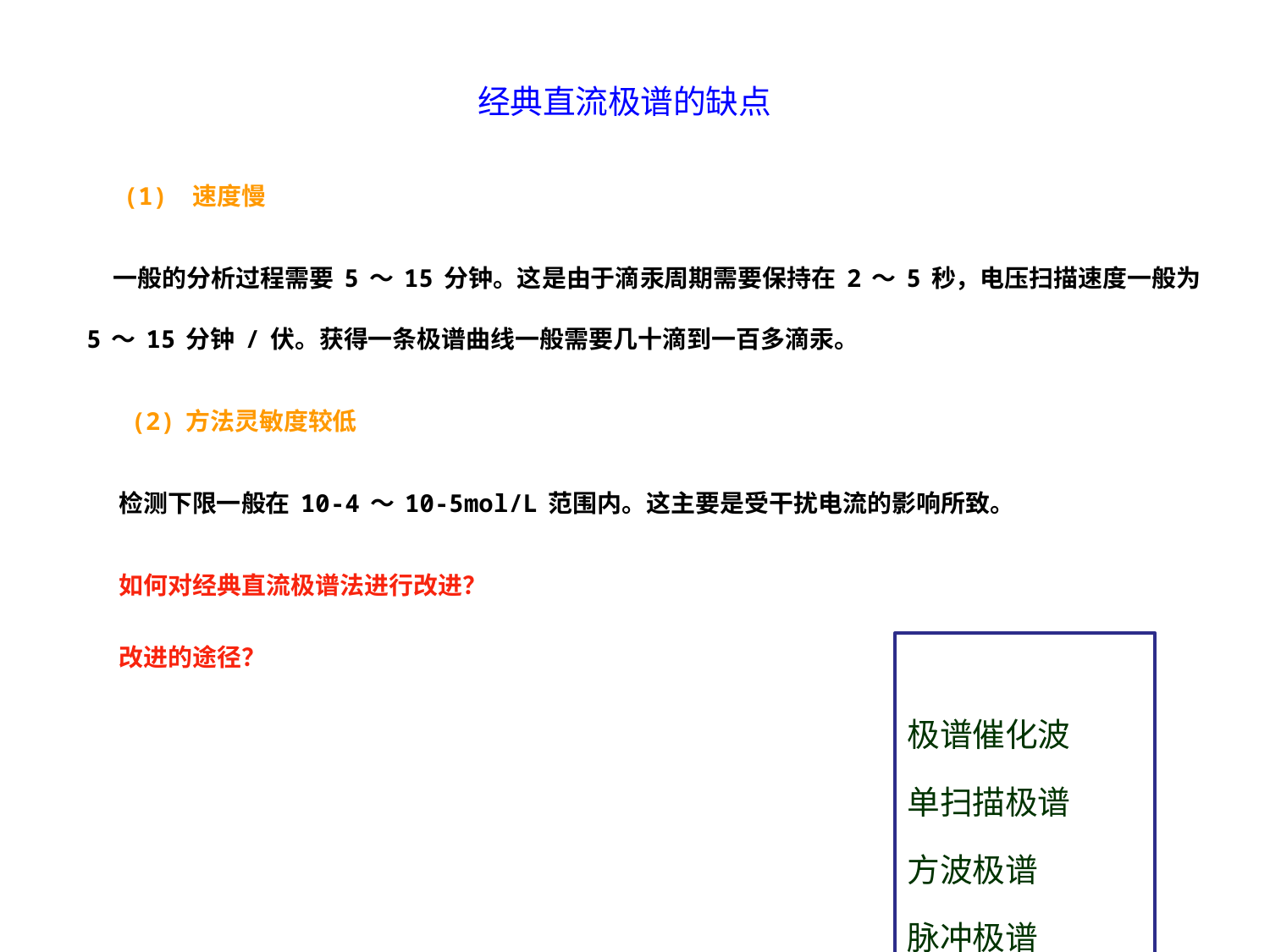

经典直流极谱的缺点
   (1) 速度慢
   一般的分析过程需要5～15分钟。这是由于滴汞周期需要保持在2～5秒，电压扫描速度一般为5～15分钟/伏。获得一条极谱曲线一般需要几十滴到一百多滴汞。
   (2)方法灵敏度较低
    检测下限一般在10-4～10-5mol/L范围内。这主要是受干扰电流的影响所致。
    如何对经典直流极谱法进行改进？
    改进的途径？

极谱催化波
单扫描极谱
方波极谱
脉冲极谱
溶出伏安法